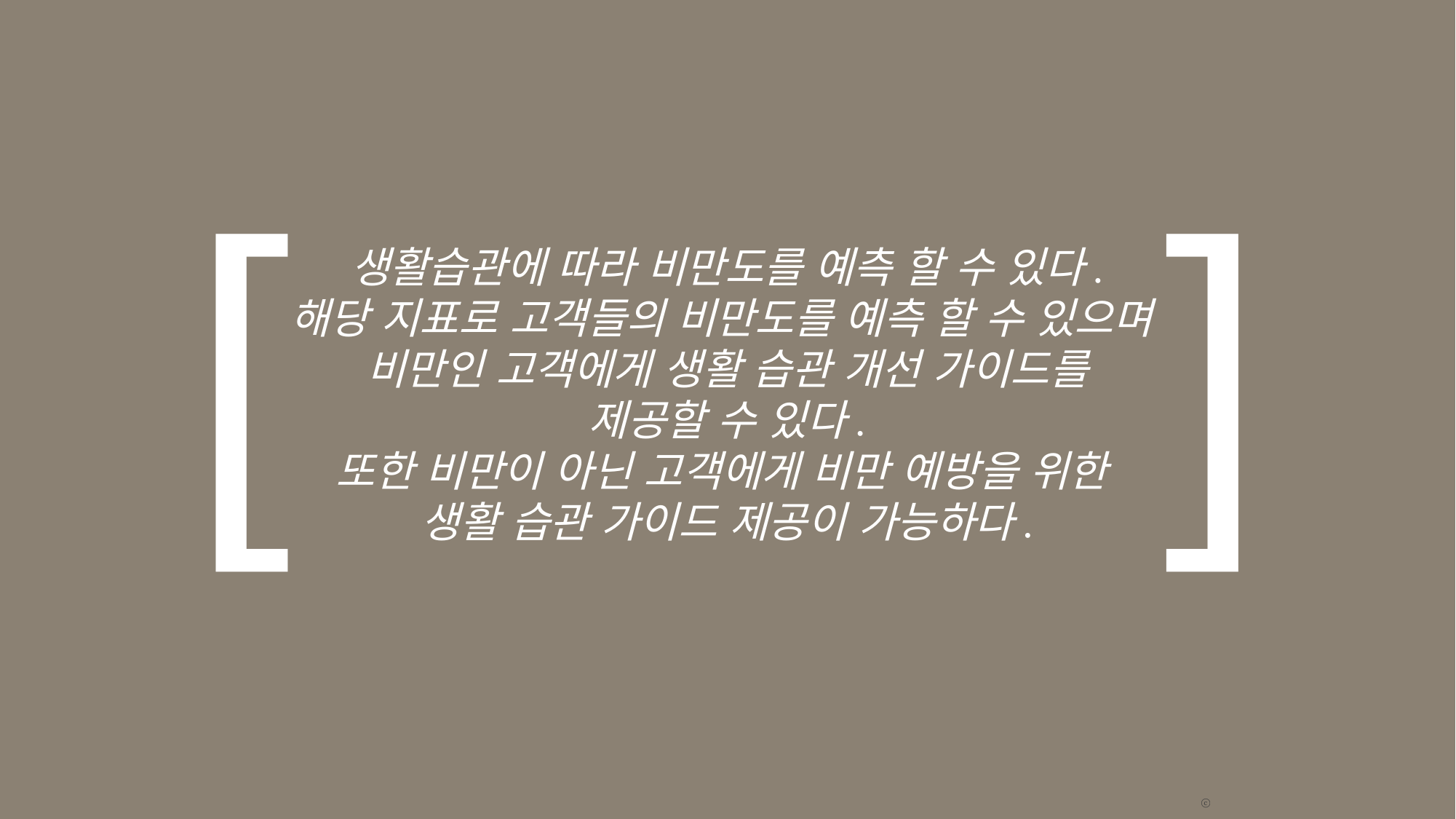

[
]
생활습관에 따라 비만도를 예측 할 수 있다.
해당 지표로 고객들의 비만도를 예측 할 수 있으며
비만인 고객에게 생활 습관 개선 가이드를
제공할 수 있다.
또한 비만이 아닌 고객에게 비만 예방을 위한
생활 습관 가이드 제공이 가능하다.